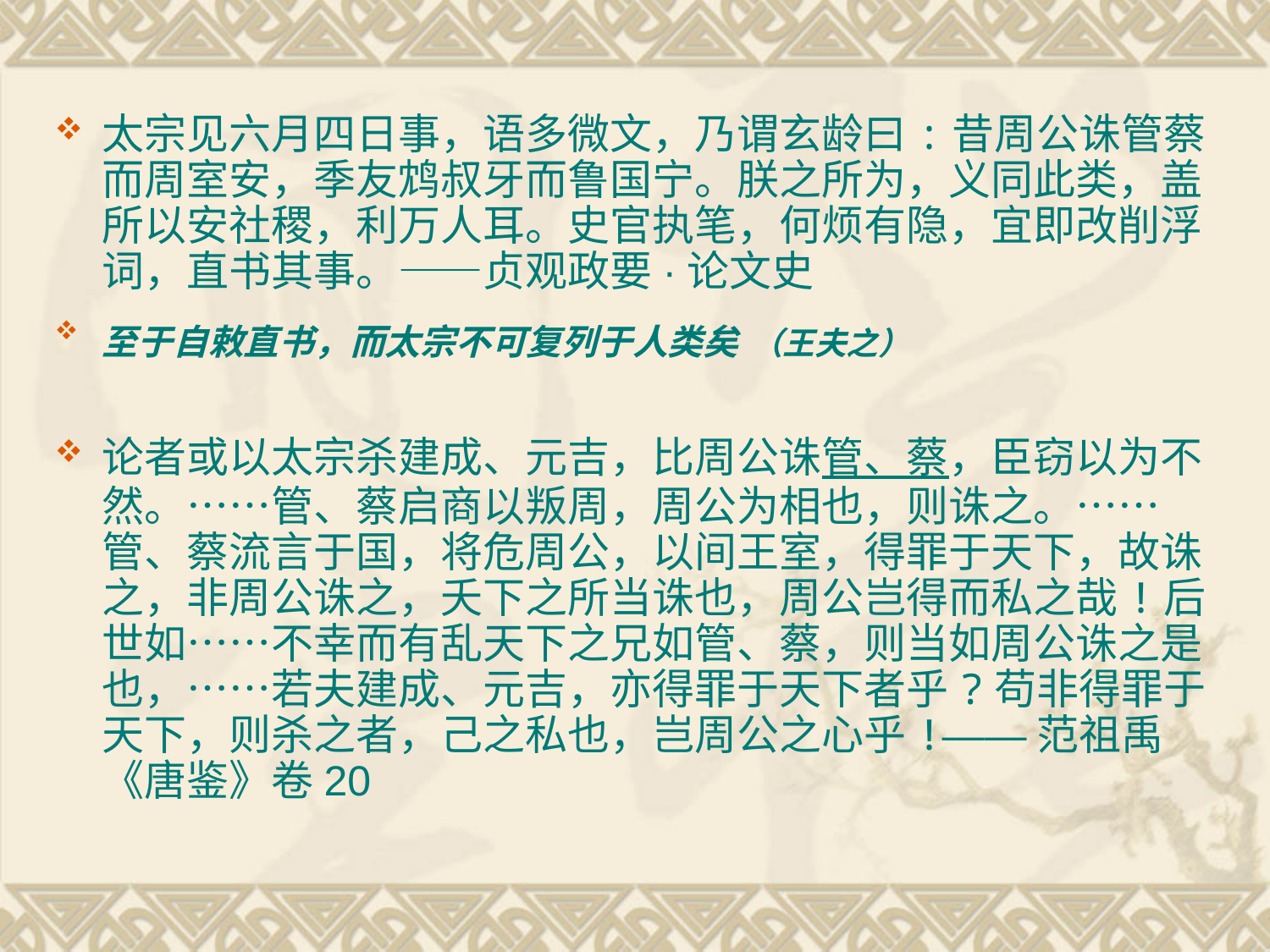

太宗见六月四日事，语多微文，乃谓玄龄曰:昔周公诛管蔡而周室安，季友鸩叔牙而鲁国宁。朕之所为，义同此类，盖所以安社稷，利万人耳。史官执笔，何烦有隐，宜即改削浮词，直书其事。——贞观政要·论文史
至于自敕直书，而太宗不可复列于人类矣 （王夫之）

论者或以太宗杀建成、元吉，比周公诛管、蔡，臣窃以为不然。……管、蔡启商以叛周，周公为相也，则诛之。……管、蔡流言于国，将危周公，以间王室，得罪于天下，故诛之，非周公诛之，夭下之所当诛也，周公岂得而私之哉!后世如……不幸而有乱天下之兄如管、蔡，则当如周公诛之是也，……若夫建成、元吉，亦得罪于天下者乎?苟非得罪于天下，则杀之者，己之私也，岂周公之心乎!——范祖禹《唐鉴》卷20